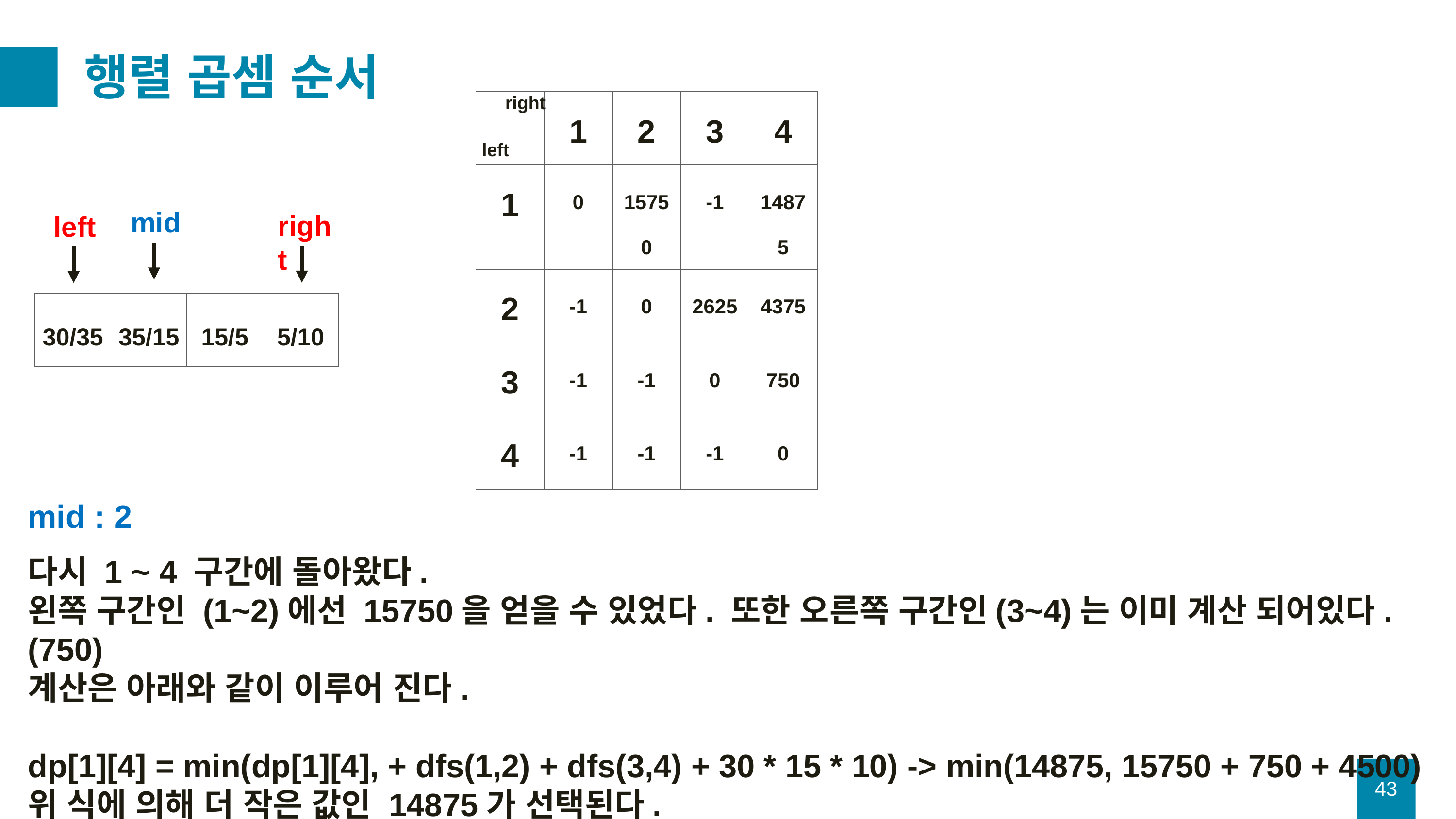

# 행렬 곱셈 순서
right
|  | 1 | 2 | 3 | 4 |
| --- | --- | --- | --- | --- |
| 1 | 0 | 15750 | -1 | 14875 |
| 2 | -1 | 0 | 2625 | 4375 |
| 3 | -1 | -1 | 0 | 750 |
| 4 | -1 | -1 | -1 | 0 |
left
mid
right
left
| 30/35 | 35/15 | 15/5 | 5/10 |
| --- | --- | --- | --- |
mid : 2
다시 1 ~ 4 구간에 돌아왔다.
왼쪽 구간인 (1~2)에선 15750을 얻을 수 있었다. 또한 오른쪽 구간인(3~4)는 이미 계산 되어있다. (750)
계산은 아래와 같이 이루어 진다.

dp[1][4] = min(dp[1][4], + dfs(1,2) + dfs(3,4) + 30 * 15 * 10) -> min(14875, 15750 + 750 + 4500)
위 식에 의해 더 작은 값인 14875가 선택된다.
43